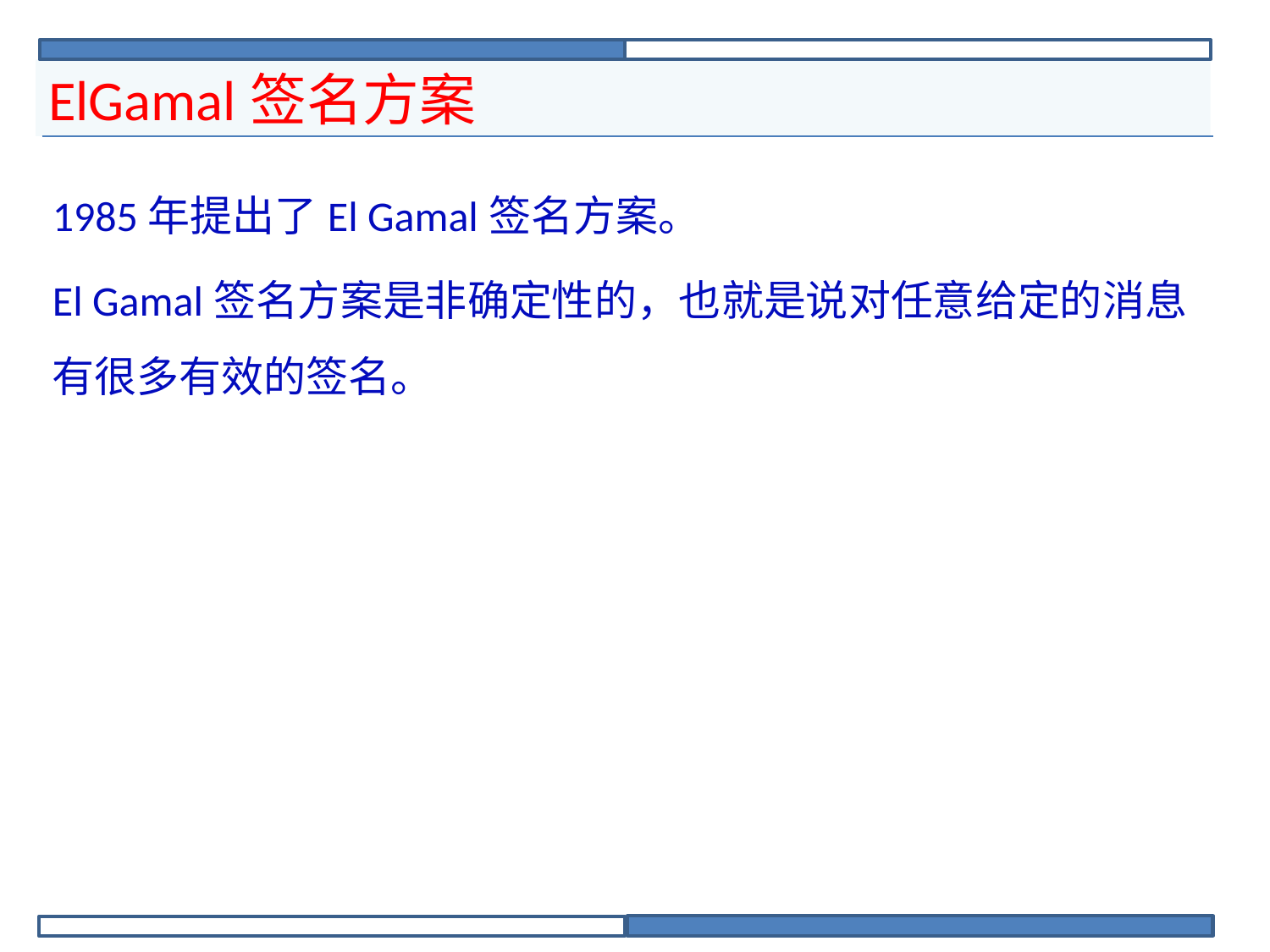

# ElGamal签名方案
1985年提出了El Gamal签名方案。
El Gamal签名方案是非确定性的，也就是说对任意给定的消息有很多有效的签名。